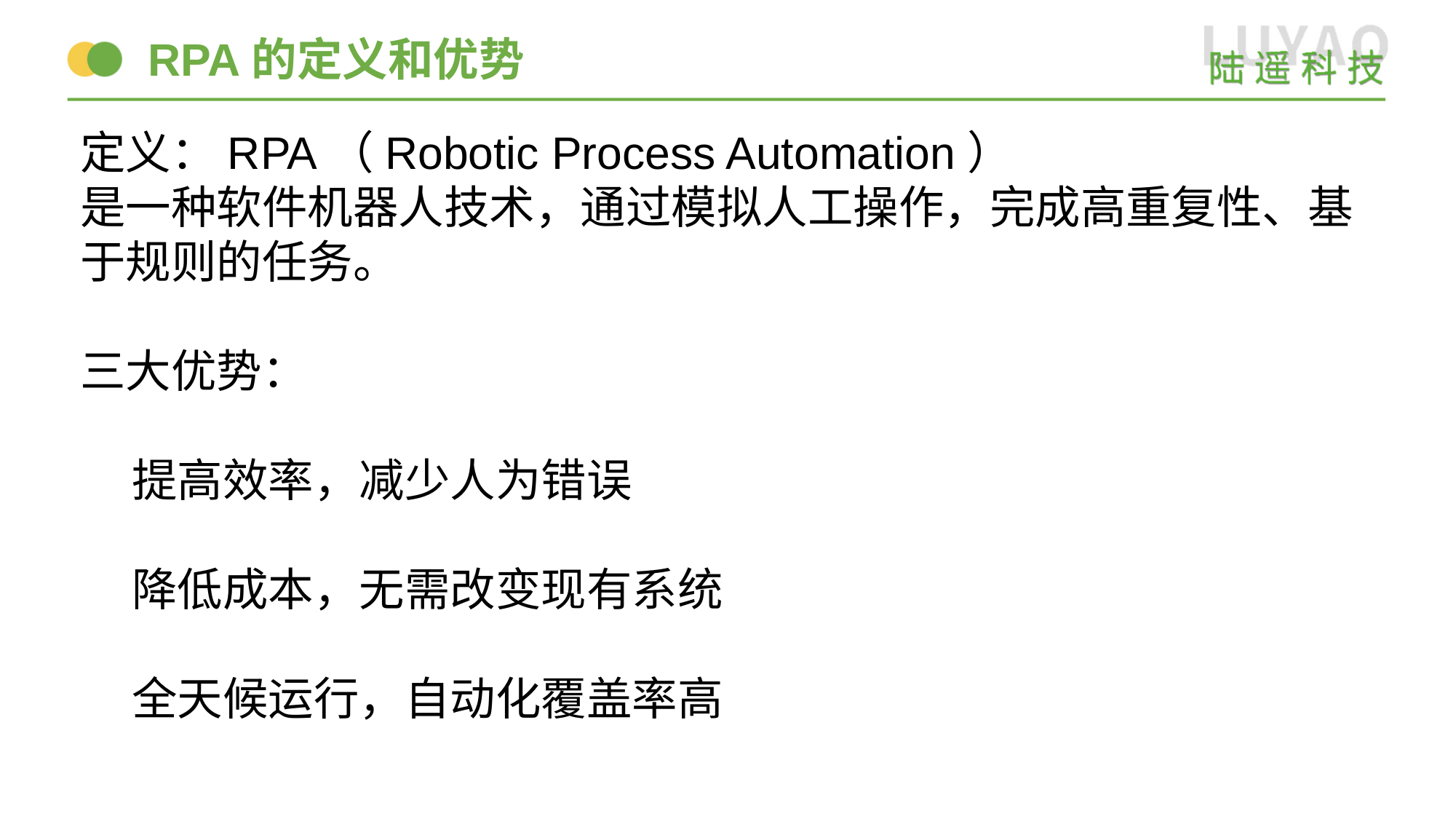

RPA的定义和优势
定义：RPA（Robotic Process Automation）
是一种软件机器人技术，通过模拟人工操作，完成高重复性、基于规则的任务。

三大优势：

    提高效率，减少人为错误

    降低成本，无需改变现有系统

    全天候运行，自动化覆盖率高